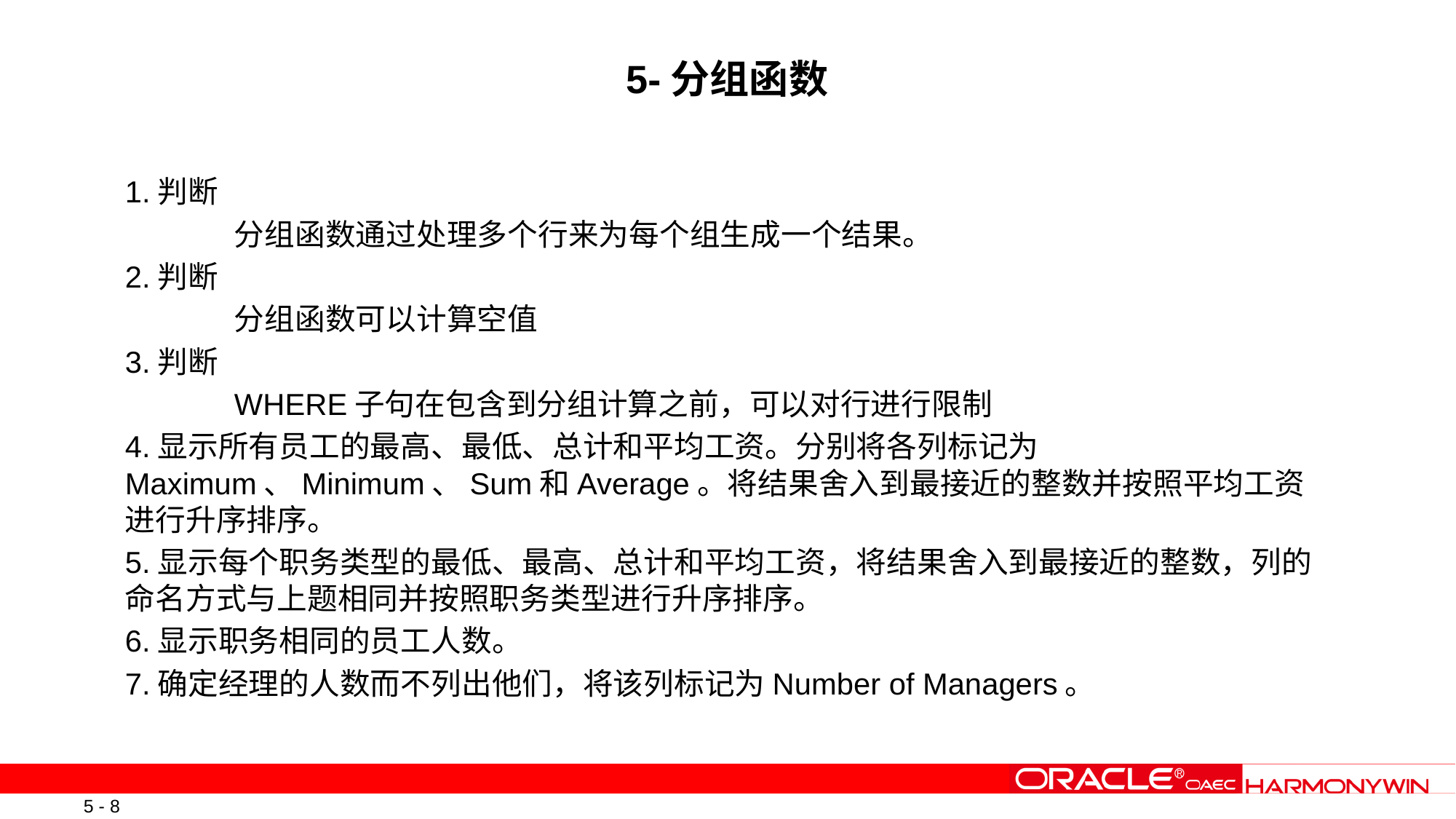

# 5-分组函数
1.判断
	分组函数通过处理多个行来为每个组生成一个结果。
2.判断
	分组函数可以计算空值
3.判断
	WHERE子句在包含到分组计算之前，可以对行进行限制
4.显示所有员工的最高、最低、总计和平均工资。分别将各列标记为Maximum、Minimum、Sum和Average。将结果舍入到最接近的整数并按照平均工资进行升序排序。
5.显示每个职务类型的最低、最高、总计和平均工资，将结果舍入到最接近的整数，列的命名方式与上题相同并按照职务类型进行升序排序。
6.显示职务相同的员工人数。
7.确定经理的人数而不列出他们，将该列标记为Number of Managers。